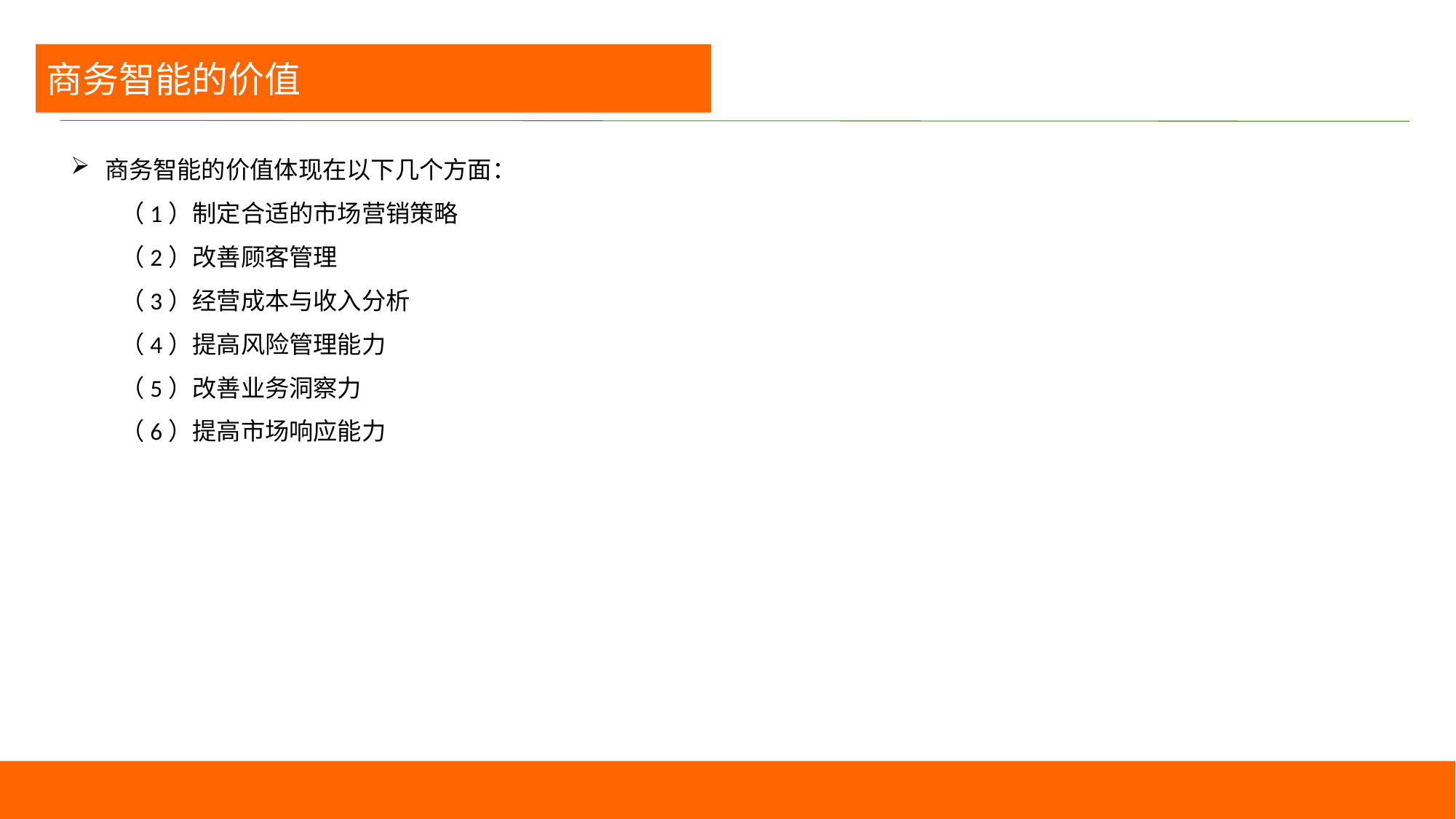

商务智能的价值
商务智能的价值体现在以下几个方面：
        （1）制定合适的市场营销策略
        （2）改善顾客管理
        （3）经营成本与收入分析
        （4）提高风险管理能力
        （5）改善业务洞察力
        （6）提高市场响应能力
8